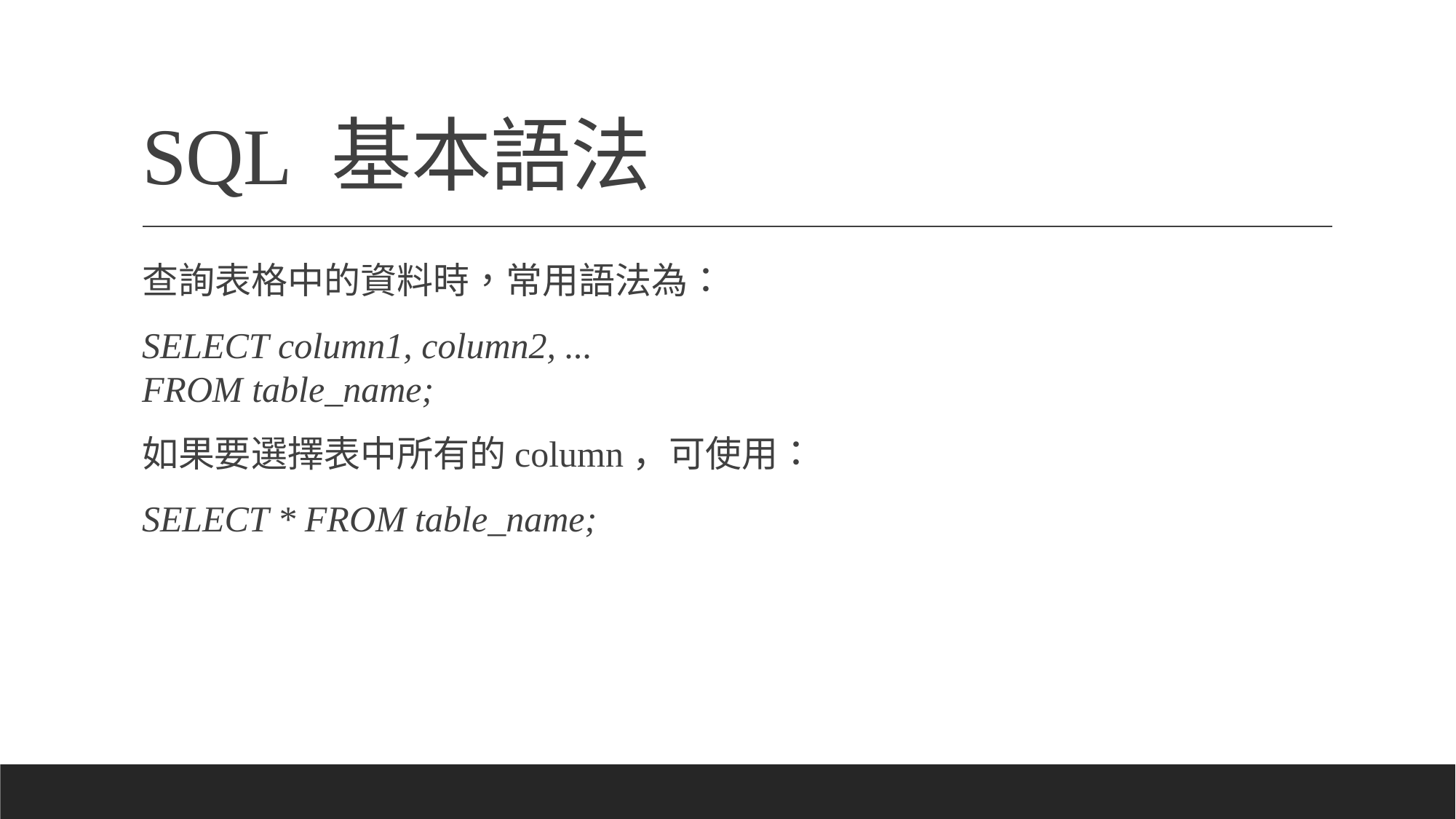

# SQL 基本語法
查詢表格中的資料時，常用語法為：
SELECT column1, column2, ...
FROM table_name;
如果要選擇表中所有的column，可使用：
SELECT * FROM table_name;